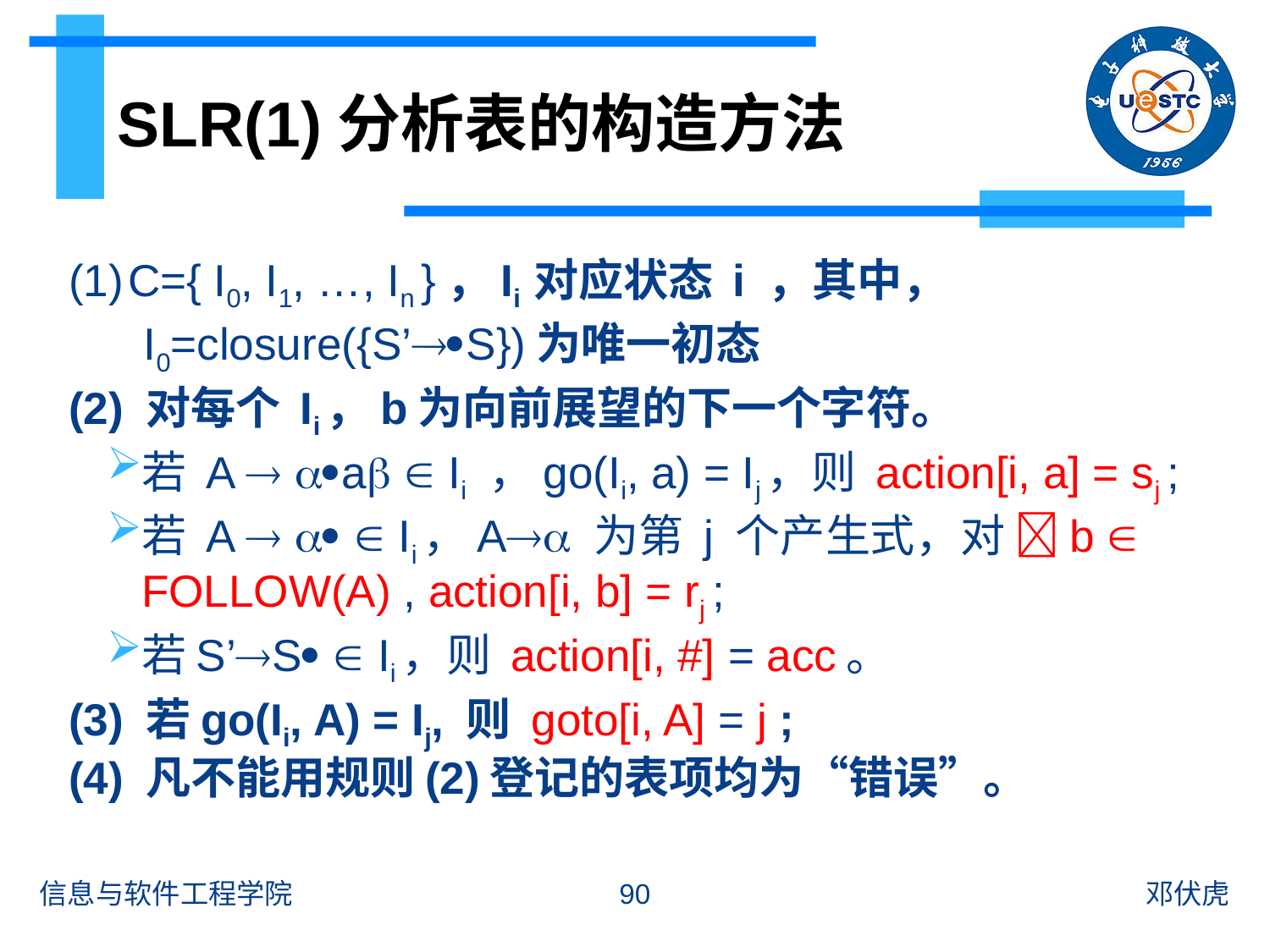

# SLR(1)分析表的构造方法
C={ I0, I1, …, In }，Ii 对应状态 i ，其中，
      I0=closure({S’→•S})为唯一初态
(2) 对每个 Ii，b为向前展望的下一个字符。
若 A → α•aβ ∈ Ii ，go(Ii, a) = Ij，则 action[i, a] = sj ;
若 A → α• ∈ Ii，A→α 为第 j 个产生式，对 ∀b ∈ FOLLOW(A) , action[i, b] = rj ;
若S’→S• ∈ Ii，则 action[i, #] = acc。
(3) 若go(Ii, A) = Ij, 则 goto[i, A] = j ;
(4) 凡不能用规则(2)登记的表项均为“错误”。
信息与软件工程学院
90
邓伏虎